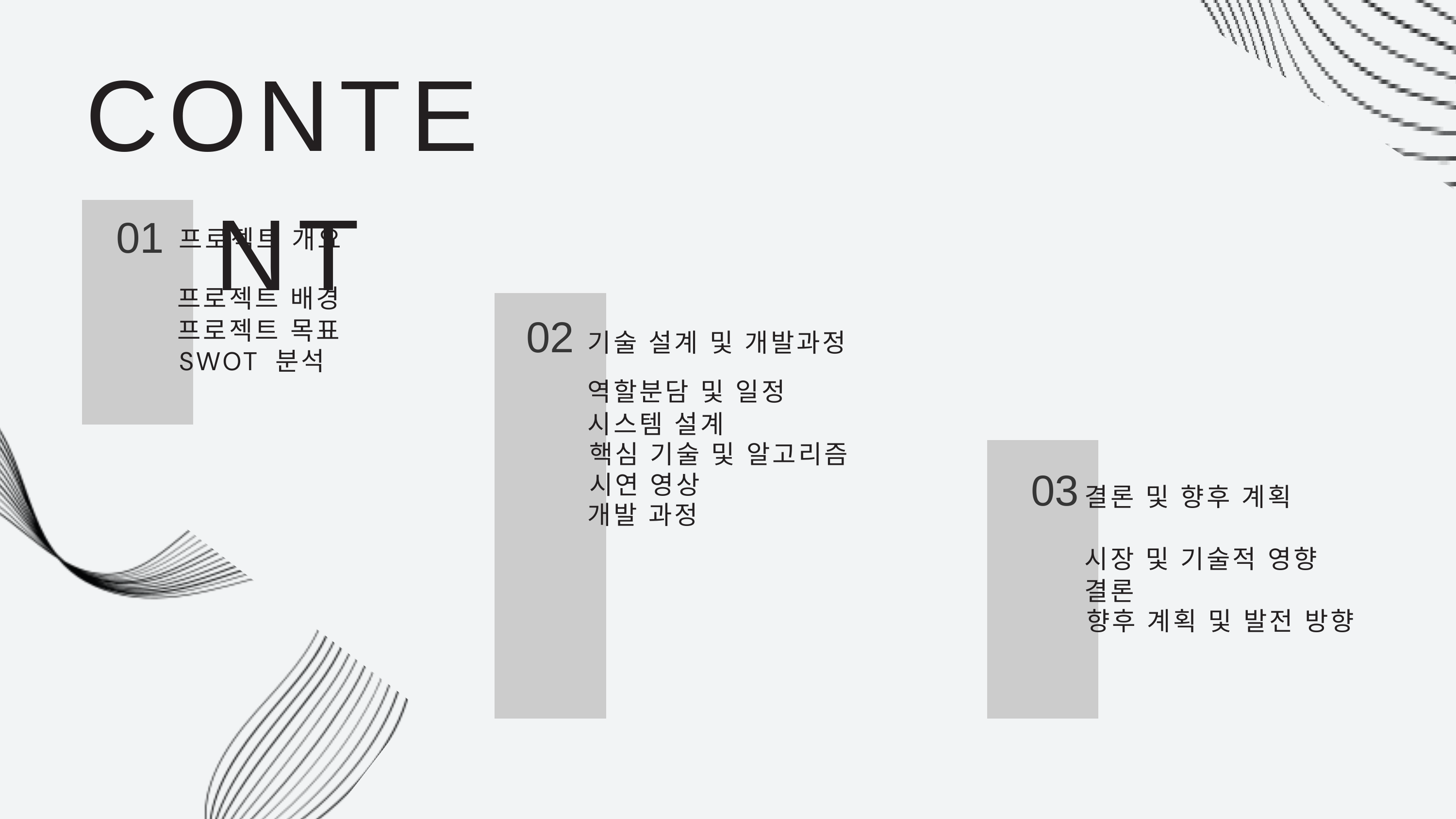

CONTENT

01
프로젝트 개요

프로젝트 배경
프로젝트 목표
SWOT 분석

02
기술 설계 및 개발과정
역할분담 및 일정
시스템 설계
핵심 기술 및 알고리즘

03
결론 및 향후 계획
시장 및 기술적 영향
결론
향후 계획 및 발전 방향

시연 영상
개발 과정